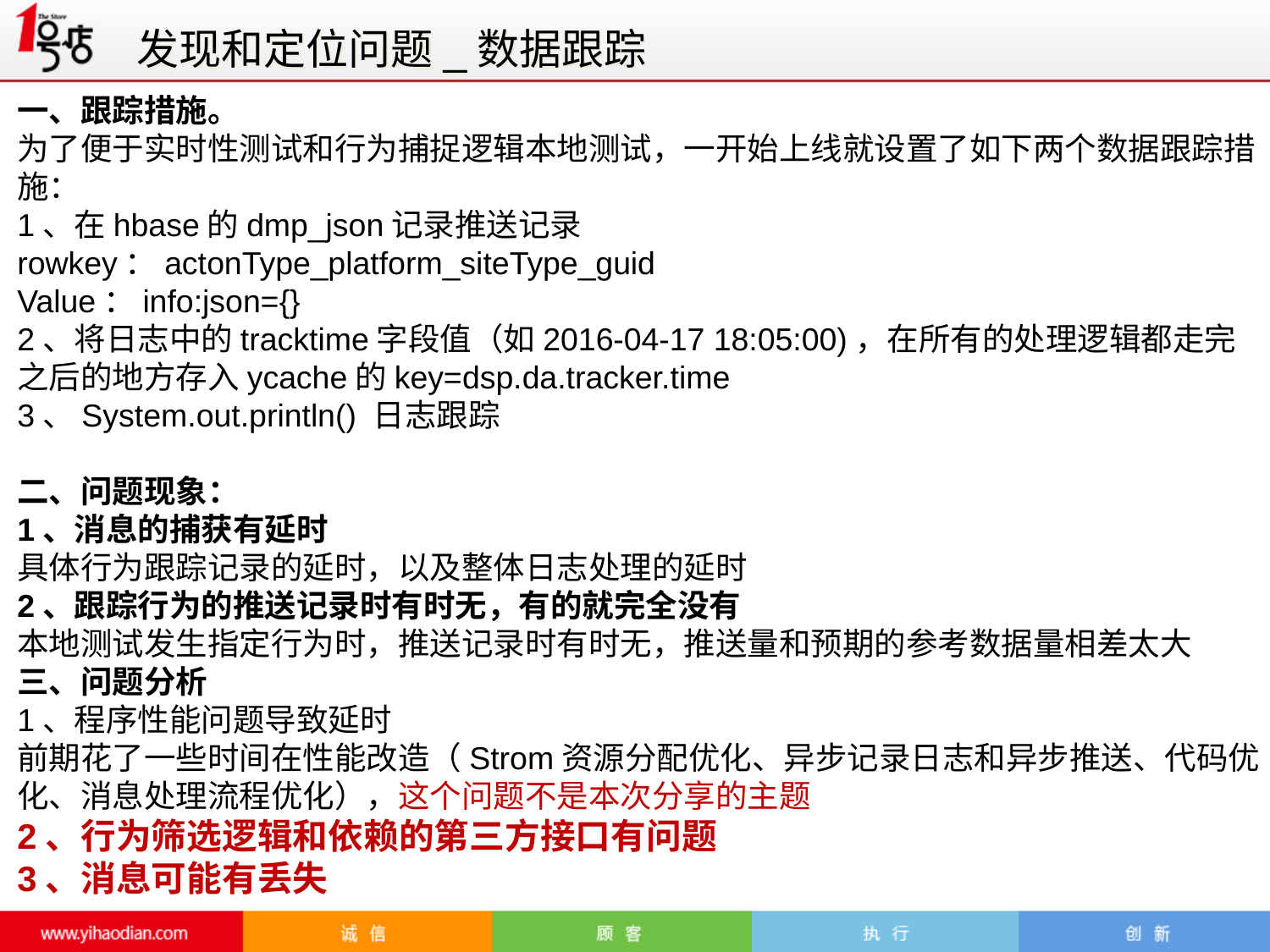

发现和定位问题_数据跟踪
一、跟踪措施。
为了便于实时性测试和行为捕捉逻辑本地测试，一开始上线就设置了如下两个数据跟踪措施：
1、在hbase的dmp_json记录推送记录
rowkey：actonType_platform_siteType_guid
Value：info:json={}
2、将日志中的tracktime字段值（如2016-04-17 18:05:00)，在所有的处理逻辑都走完之后的地方存入ycache的key=dsp.da.tracker.time
3、System.out.println() 日志跟踪

二、问题现象：
1、消息的捕获有延时
具体行为跟踪记录的延时，以及整体日志处理的延时
2、跟踪行为的推送记录时有时无，有的就完全没有
本地测试发生指定行为时，推送记录时有时无，推送量和预期的参考数据量相差太大
三、问题分析
1、程序性能问题导致延时
前期花了一些时间在性能改造（Strom资源分配优化、异步记录日志和异步推送、代码优化、消息处理流程优化），这个问题不是本次分享的主题
2、行为筛选逻辑和依赖的第三方接口有问题
3、消息可能有丢失